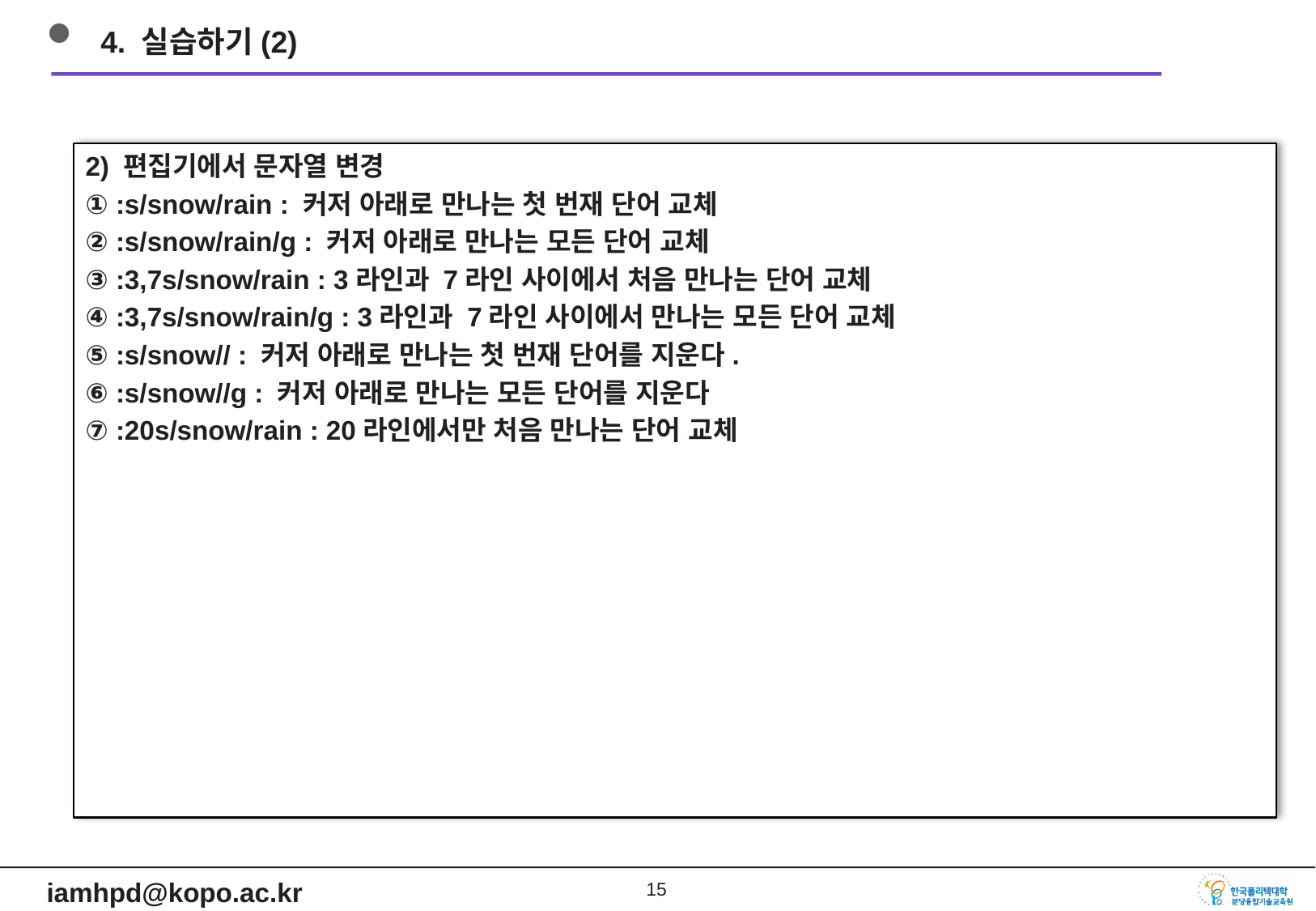

4. 실습하기(2)
2) 편집기에서 문자열 변경
① :s/snow/rain : 커저 아래로 만나는 첫 번재 단어 교체
② :s/snow/rain/g : 커저 아래로 만나는 모든 단어 교체
③ :3,7s/snow/rain : 3라인과 7라인 사이에서 처음 만나는 단어 교체
④ :3,7s/snow/rain/g : 3라인과 7라인 사이에서 만나는 모든 단어 교체
⑤ :s/snow// : 커저 아래로 만나는 첫 번재 단어를 지운다.
⑥ :s/snow//g : 커저 아래로 만나는 모든 단어를 지운다
⑦ :20s/snow/rain : 20라인에서만 처음 만나는 단어 교체
15